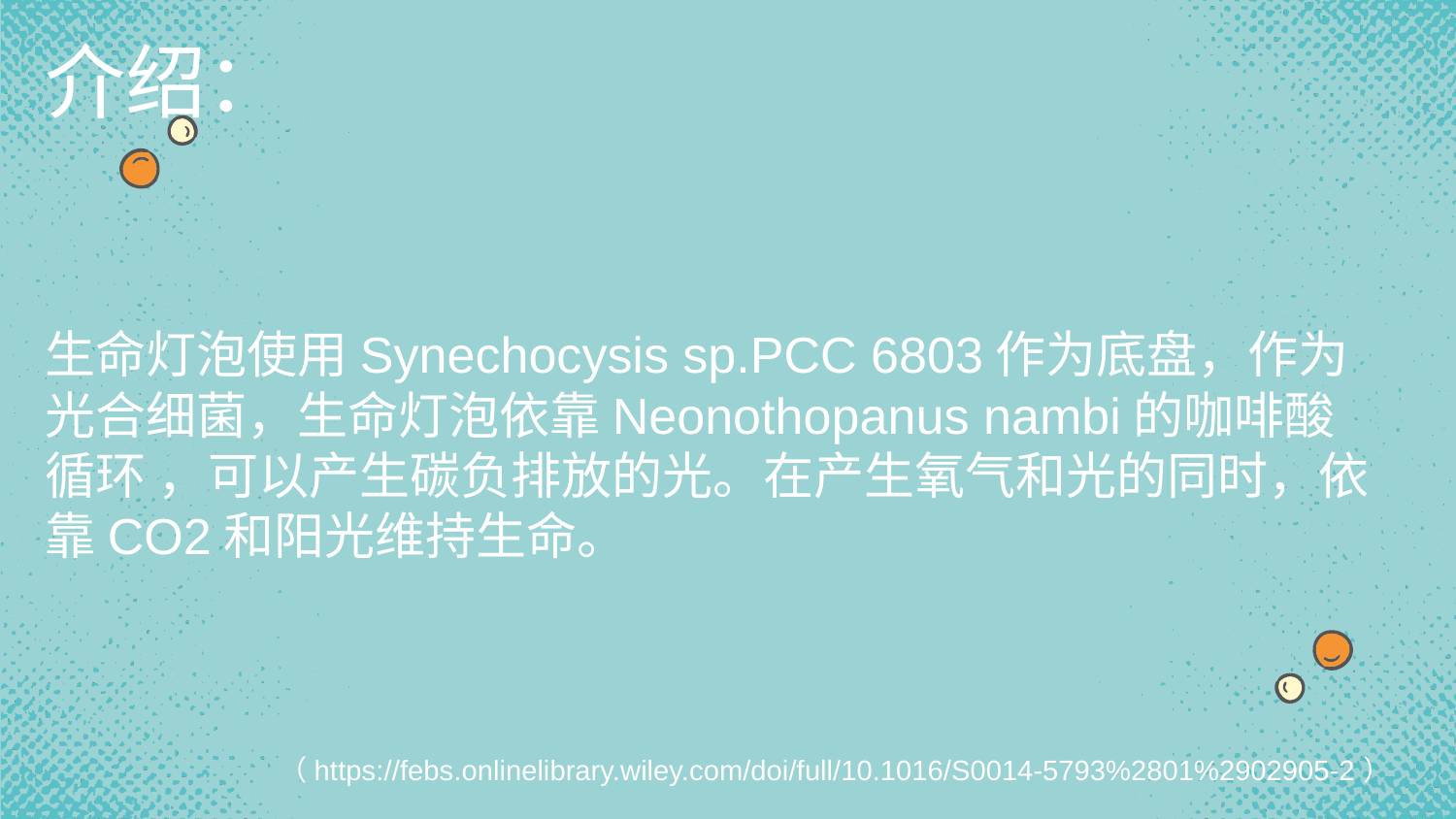

介绍：

生命灯泡使用Synechocysis sp.PCC 6803作为底盘，作为光合细菌，生命灯泡依靠Neonothopanus nambi的咖啡酸循环 ，可以产生碳负排放的光。在产生氧气和光的同时，依靠CO2和阳光维持生命。
（https://febs.onlinelibrary.wiley.com/doi/full/10.1016/S0014-5793%2801%2902905-2）